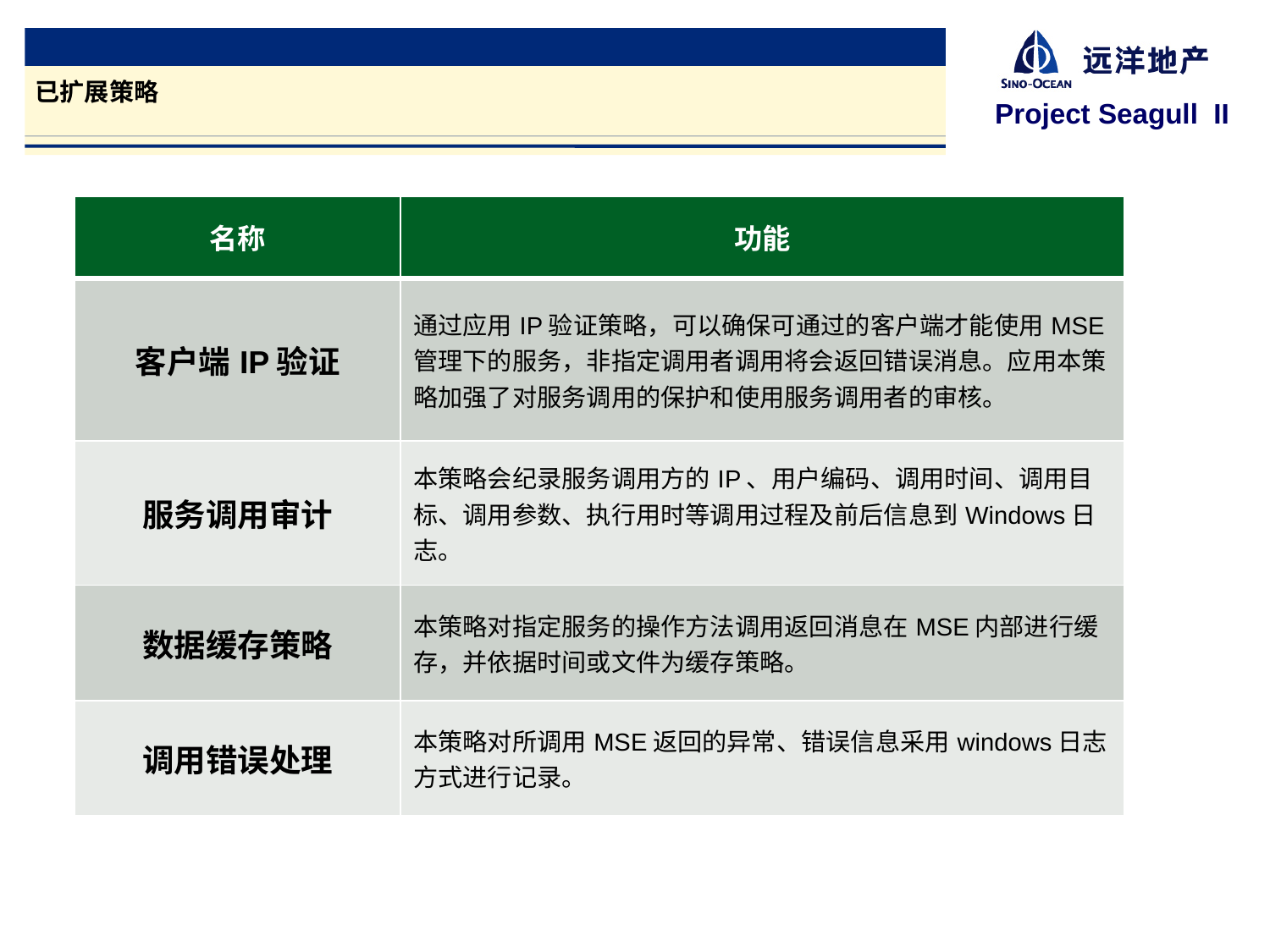

已扩展策略

| 名称 | 功能 |
| --- | --- |
| 客户端IP验证 | 通过应用IP验证策略，可以确保可通过的客户端才能使用MSE管理下的服务，非指定调用者调用将会返回错误消息。应用本策略加强了对服务调用的保护和使用服务调用者的审核。 |
| 服务调用审计 | 本策略会纪录服务调用方的IP、用户编码、调用时间、调用目标、调用参数、执行用时等调用过程及前后信息到Windows日志。 |
| 数据缓存策略 | 本策略对指定服务的操作方法调用返回消息在MSE内部进行缓存，并依据时间或文件为缓存策略。 |
| 调用错误处理 | 本策略对所调用MSE返回的异常、错误信息采用windows日志方式进行记录。 |